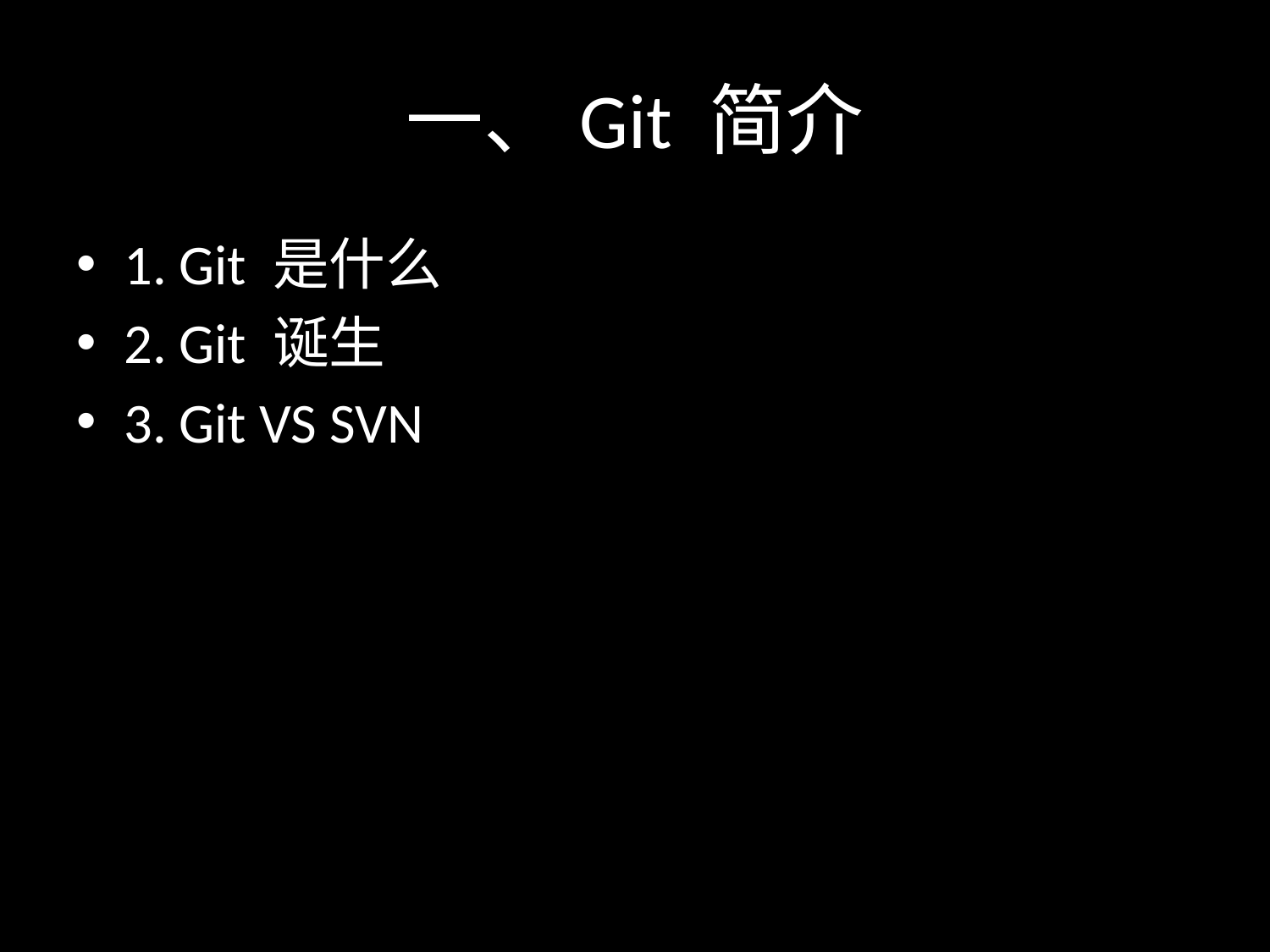

# 一、Git 简介
1. Git 是什么
2. Git 诞生
3. Git VS SVN